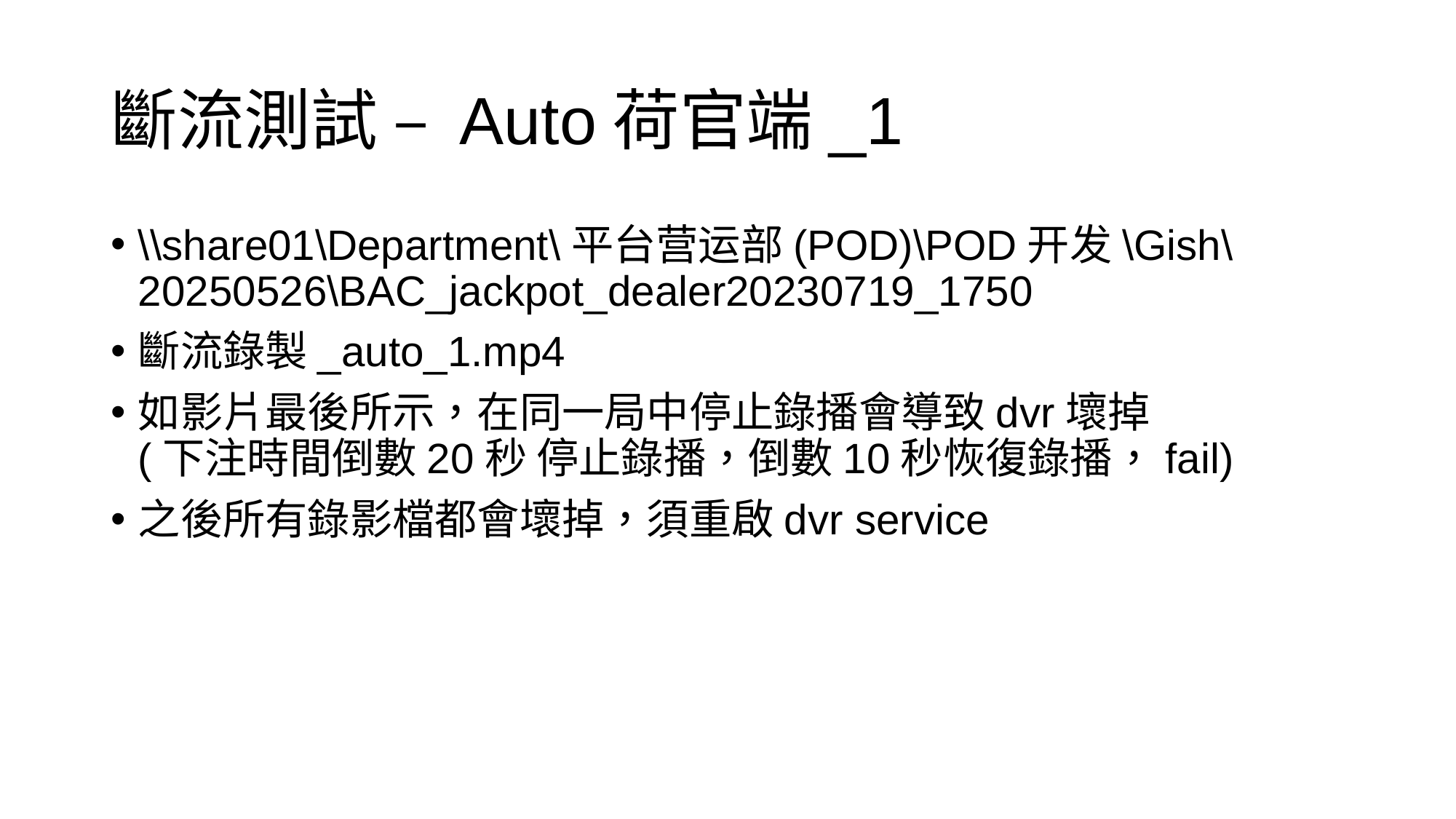

# 斷流測試 – Auto荷官端_1
\\share01\Department\平台营运部(POD)\POD开发\Gish\20250526\BAC_jackpot_dealer20230719_1750
斷流錄製_auto_1.mp4
如影片最後所示，在同一局中停止錄播會導致dvr壞掉
(下注時間倒數20秒 停止錄播，倒數10秒恢復錄播，fail)
之後所有錄影檔都會壞掉，須重啟dvr service